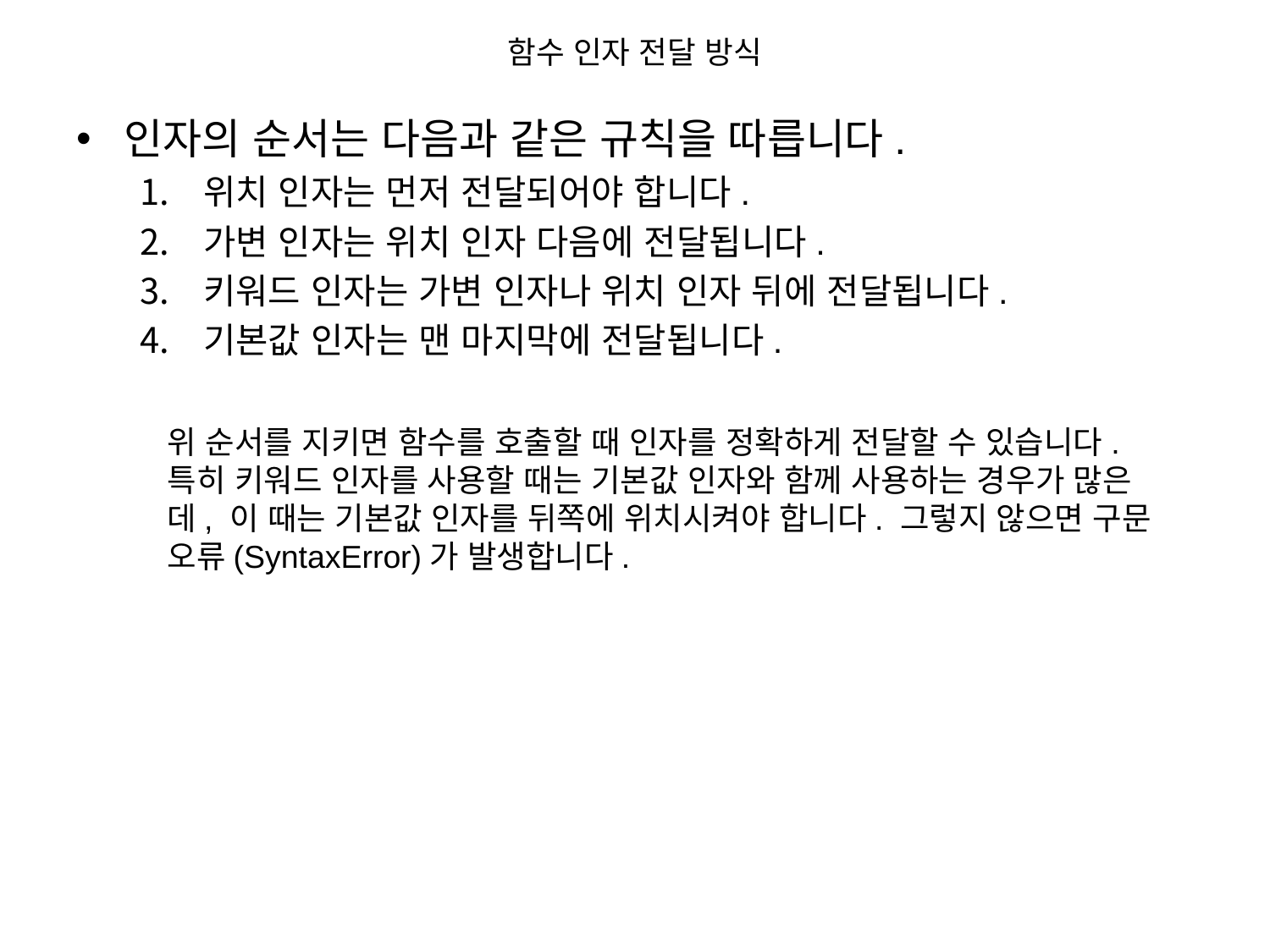

# 함수 인자 전달 방식
인자의 순서는 다음과 같은 규칙을 따릅니다.
위치 인자는 먼저 전달되어야 합니다.
가변 인자는 위치 인자 다음에 전달됩니다.
키워드 인자는 가변 인자나 위치 인자 뒤에 전달됩니다.
기본값 인자는 맨 마지막에 전달됩니다.

위 순서를 지키면 함수를 호출할 때 인자를 정확하게 전달할 수 있습니다. 특히 키워드 인자를 사용할 때는 기본값 인자와 함께 사용하는 경우가 많은데, 이 때는 기본값 인자를 뒤쪽에 위치시켜야 합니다. 그렇지 않으면 구문 오류(SyntaxError)가 발생합니다.